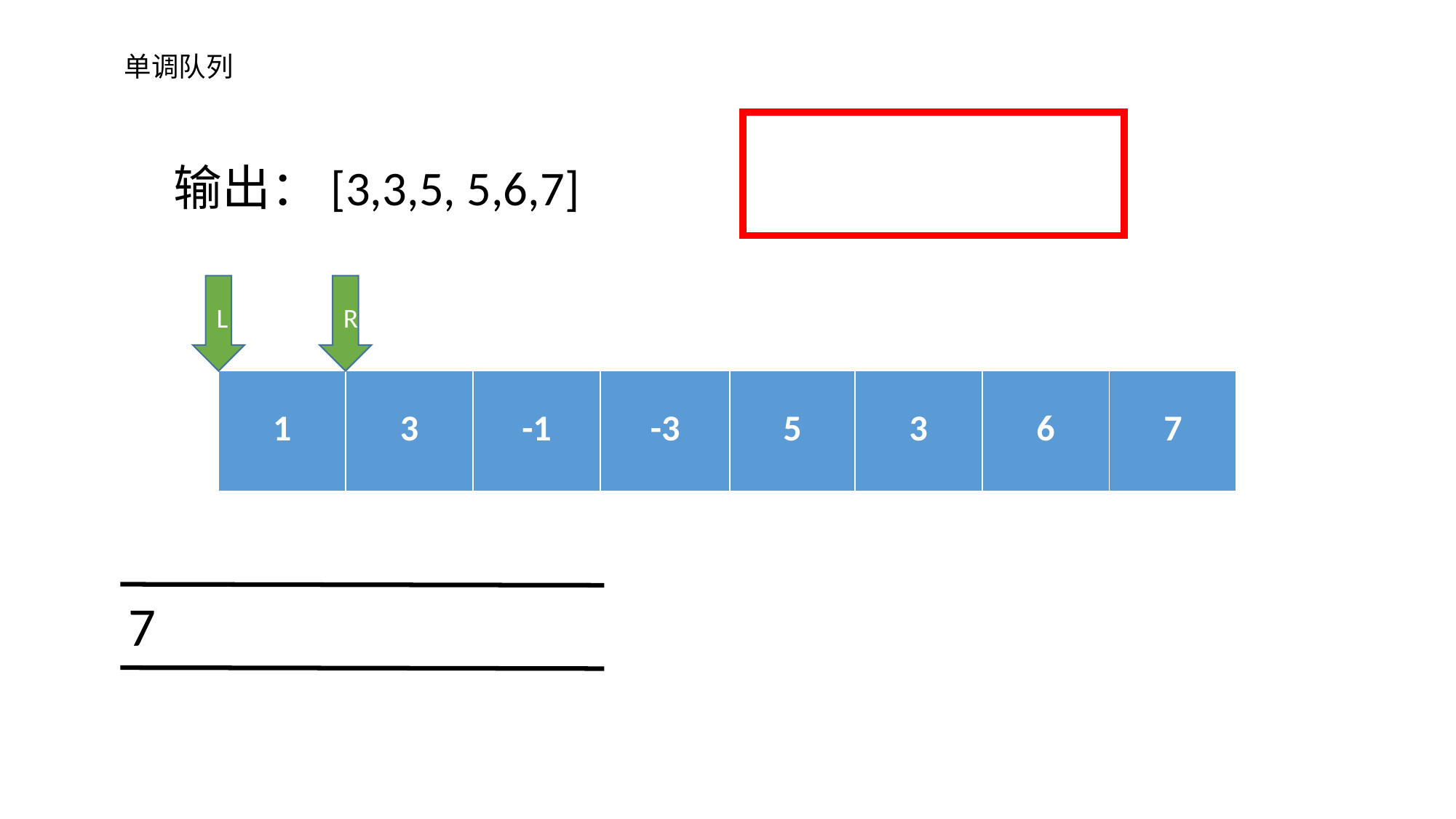

单调队列

输出：[3,3,5, 5,6,7]
L
R
| 1 | 3 | -1 | -3 | 5 | 3 | 6 | 7 |
| --- | --- | --- | --- | --- | --- | --- | --- |
7